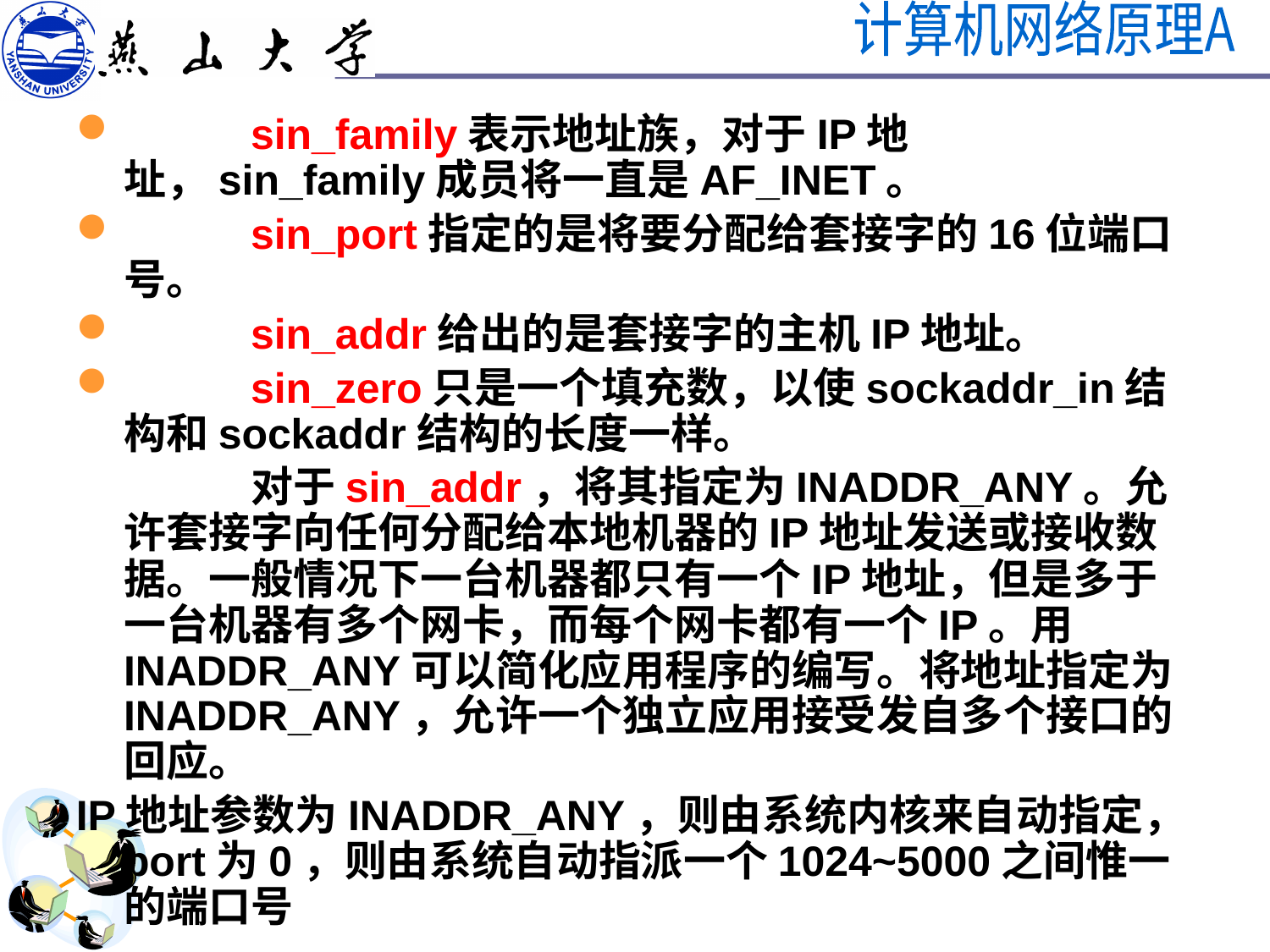

sin_family表示地址族，对于IP地址，sin_family成员将一直是AF_INET。
	sin_port指定的是将要分配给套接字的16位端口号。
	sin_addr给出的是套接字的主机IP地址。
	sin_zero只是一个填充数，以使sockaddr_in结构和sockaddr结构的长度一样。
		对于sin_addr，将其指定为INADDR_ANY。允许套接字向任何分配给本地机器的IP地址发送或接收数据。一般情况下一台机器都只有一个IP地址，但是多于一台机器有多个网卡，而每个网卡都有一个IP。用INADDR_ANY可以简化应用程序的编写。将地址指定为INADDR_ANY，允许一个独立应用接受发自多个接口的回应。
IP地址参数为INADDR_ANY，则由系统内核来自动指定，port为0，则由系统自动指派一个1024~5000之间惟一的端口号
65